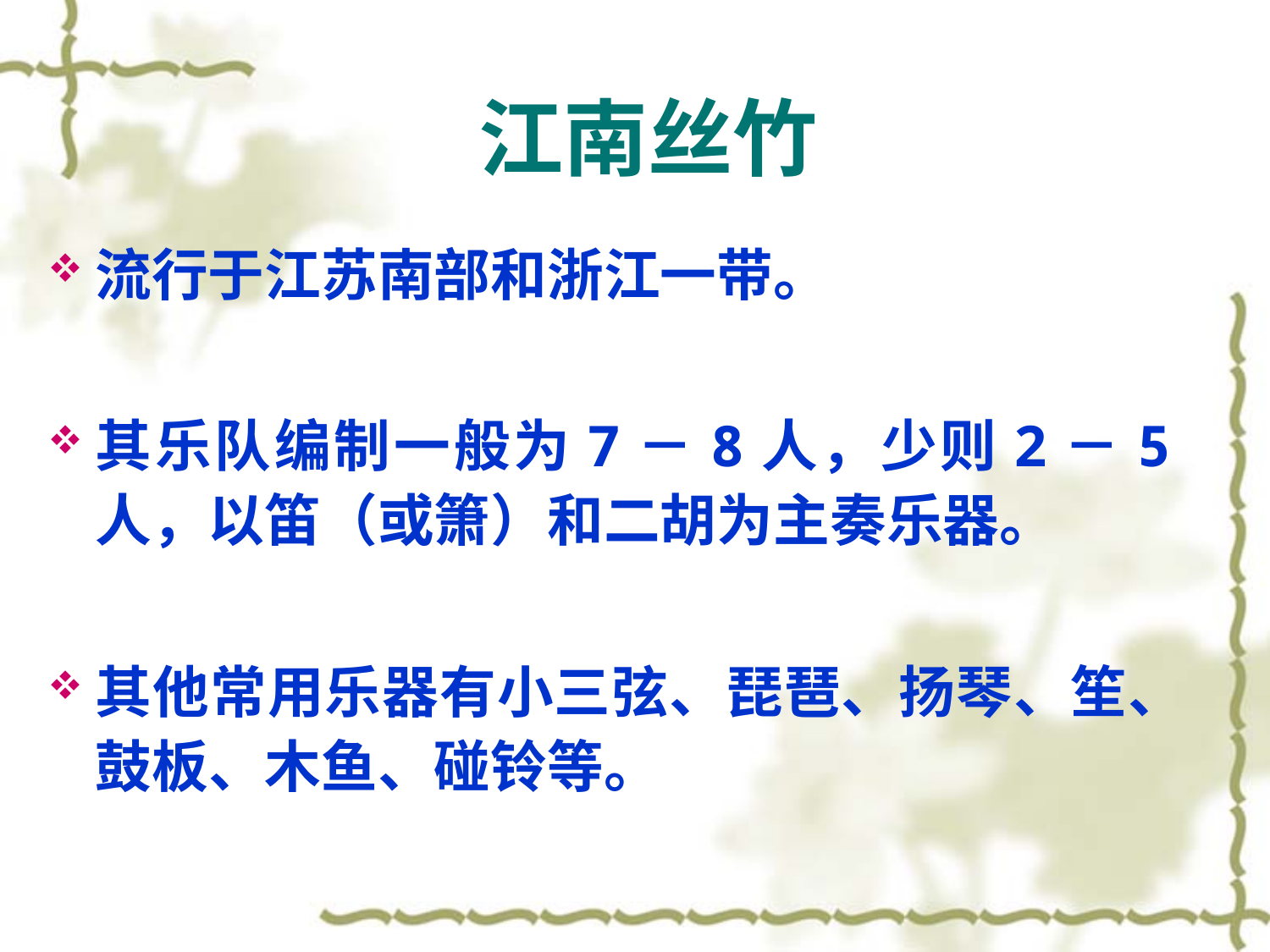

# 江南丝竹
流行于江苏南部和浙江一带。

其乐队编制一般为7－8人，少则2－5人，以笛（或箫）和二胡为主奏乐器。

其他常用乐器有小三弦、琵琶、扬琴、笙、鼓板、木鱼、碰铃等。